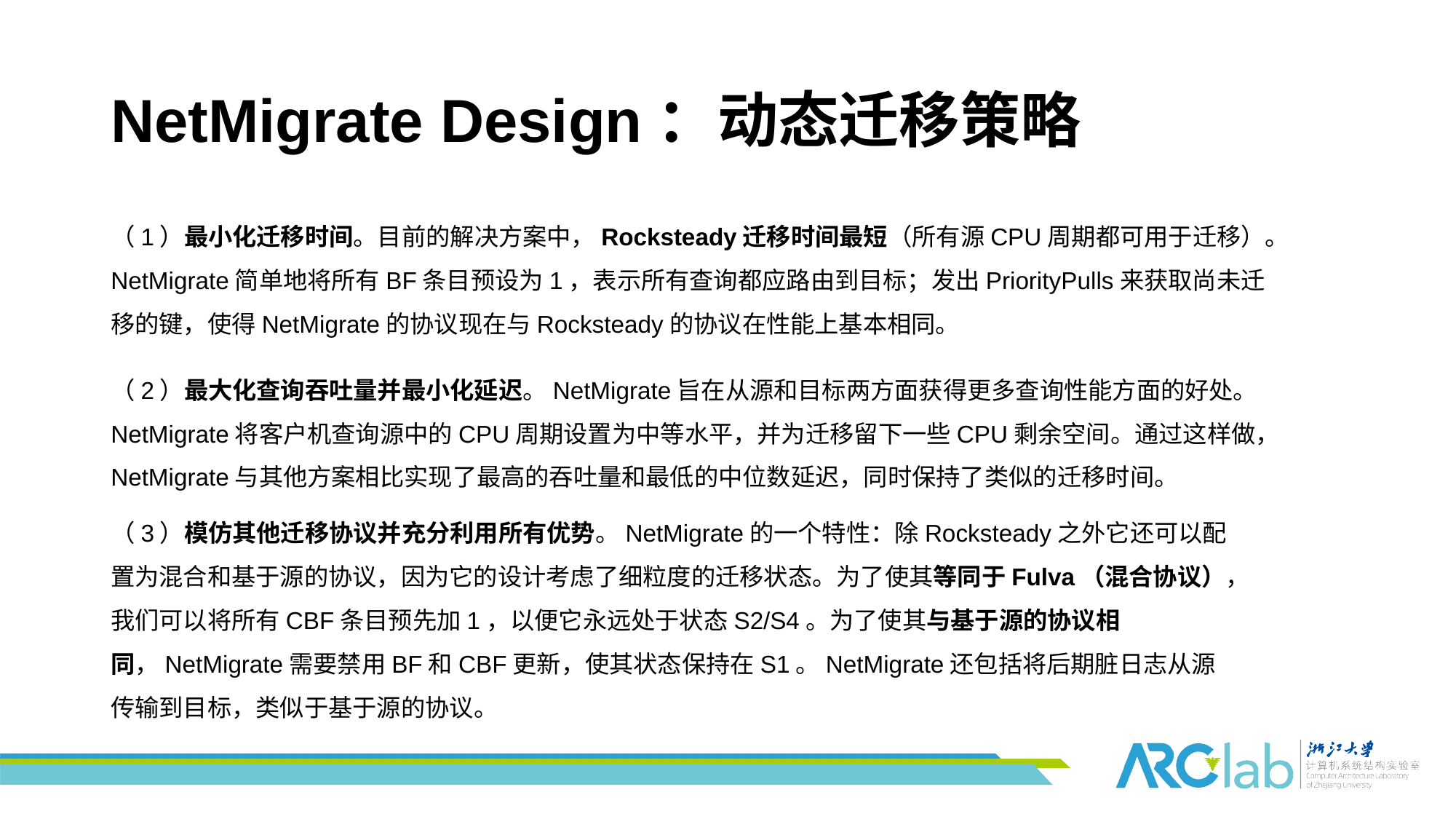

# NetMigrate Design：动态迁移策略
（1）最小化迁移时间。目前的解决方案中，Rocksteady迁移时间最短（所有源CPU周期都可用于迁移）。NetMigrate简单地将所有BF条目预设为1，表示所有查询都应路由到目标；发出PriorityPulls来获取尚未迁移的键，使得NetMigrate的协议现在与Rocksteady的协议在性能上基本相同。
（2）最大化查询吞吐量并最小化延迟。NetMigrate旨在从源和目标两方面获得更多查询性能方面的好处。NetMigrate将客户机查询源中的CPU周期设置为中等水平，并为迁移留下一些CPU剩余空间。通过这样做，NetMigrate与其他方案相比实现了最高的吞吐量和最低的中位数延迟，同时保持了类似的迁移时间。
（3）模仿其他迁移协议并充分利用所有优势。NetMigrate的一个特性：除Rocksteady之外它还可以配置为混合和基于源的协议，因为它的设计考虑了细粒度的迁移状态。为了使其等同于Fulva（混合协议），我们可以将所有CBF条目预先加1，以便它永远处于状态S2/S4。为了使其与基于源的协议相同，NetMigrate需要禁用BF和CBF更新，使其状态保持在S1。NetMigrate还包括将后期脏日志从源传输到目标，类似于基于源的协议。